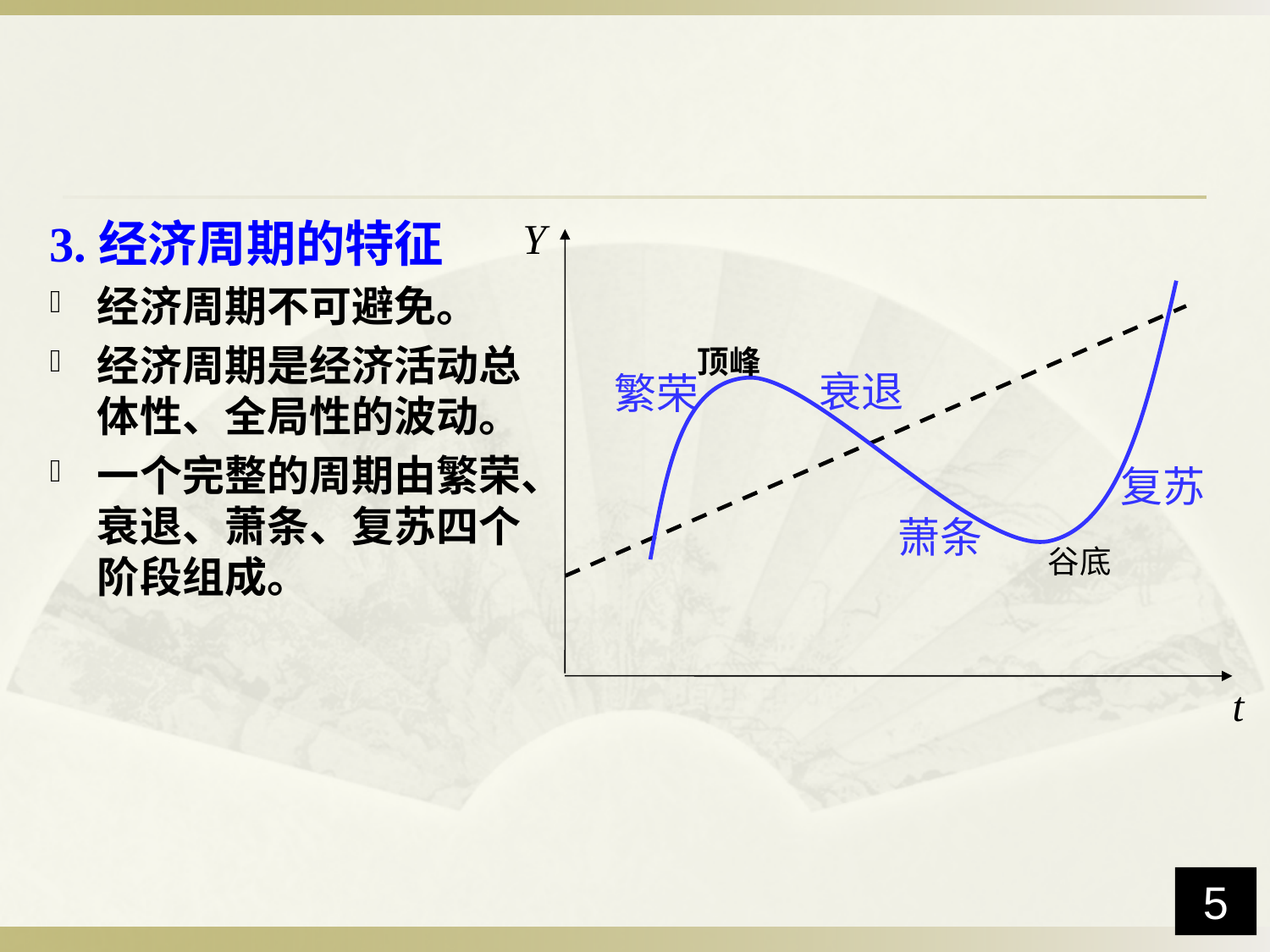

3.经济周期的特征
经济周期不可避免。
经济周期是经济活动总体性、全局性的波动。
一个完整的周期由繁荣、衰退、萧条、复苏四个阶段组成。
Y

顶峰
衰退
繁荣
复苏
萧条
谷底
t

5